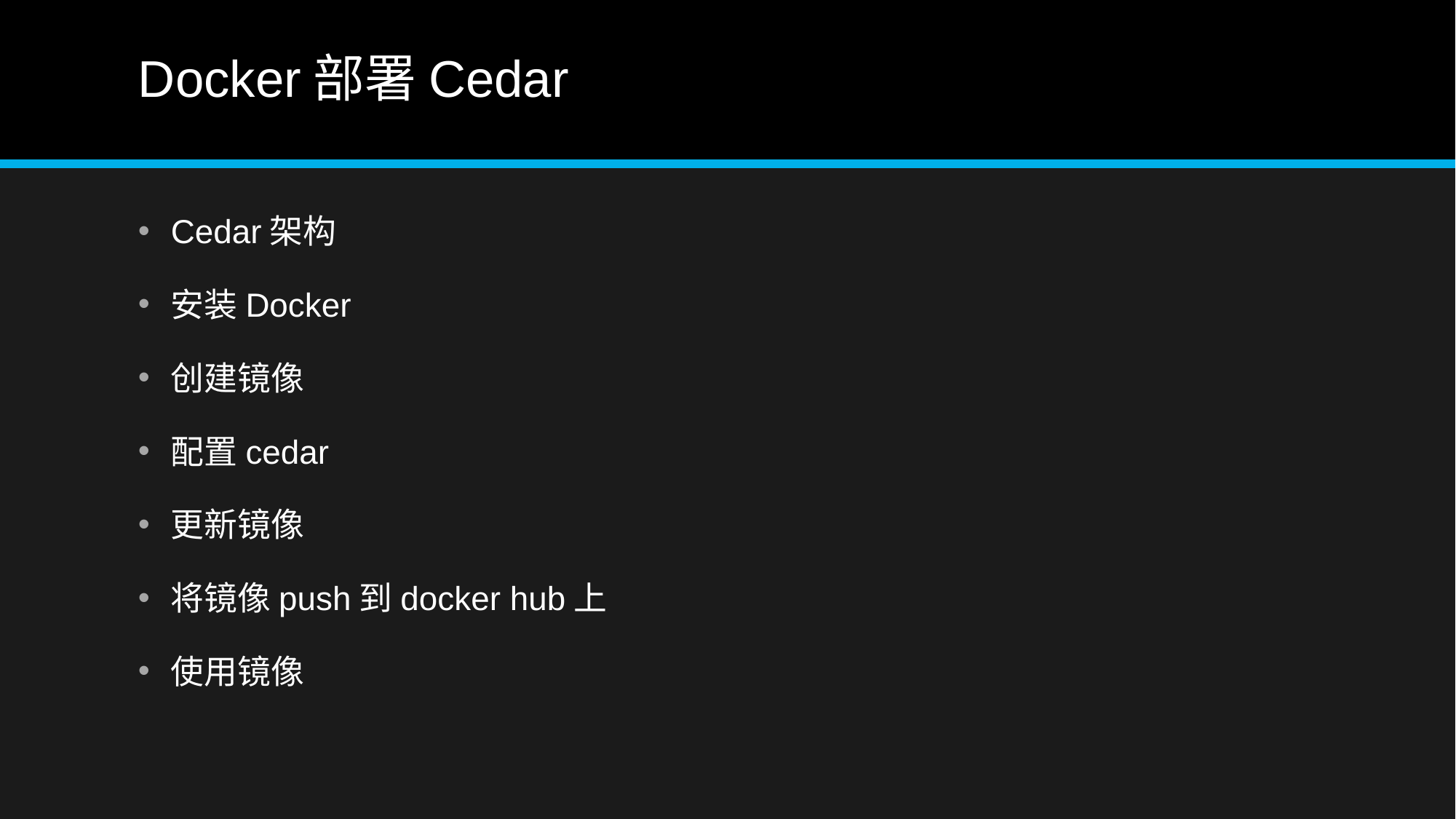

# Docker部署Cedar
Cedar架构
安装Docker
创建镜像
配置cedar
更新镜像
将镜像push到docker hub上
使用镜像